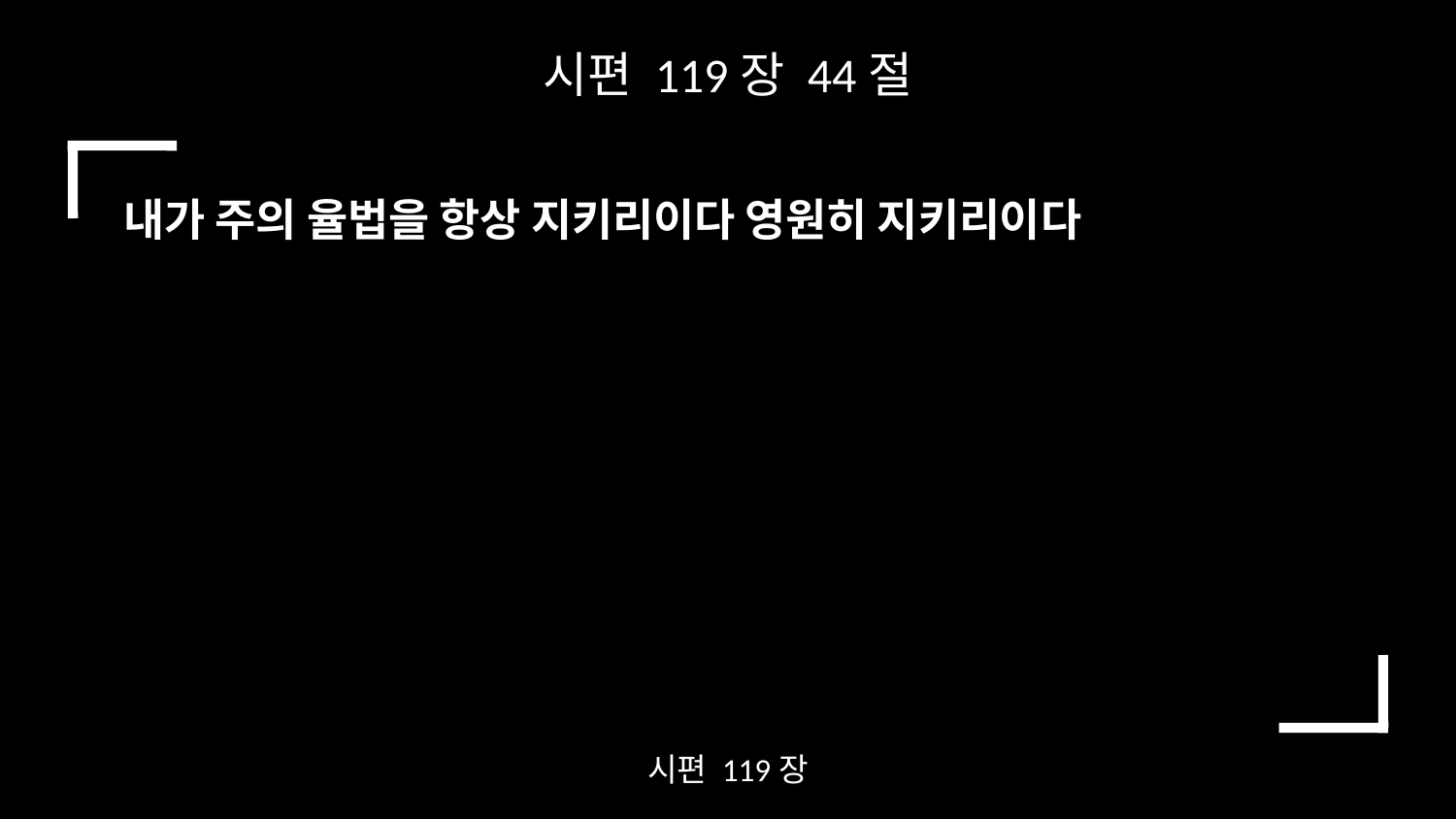

시편 119장 44절

내가 주의 율법을 항상 지키리이다 영원히 지키리이다

시편 119장